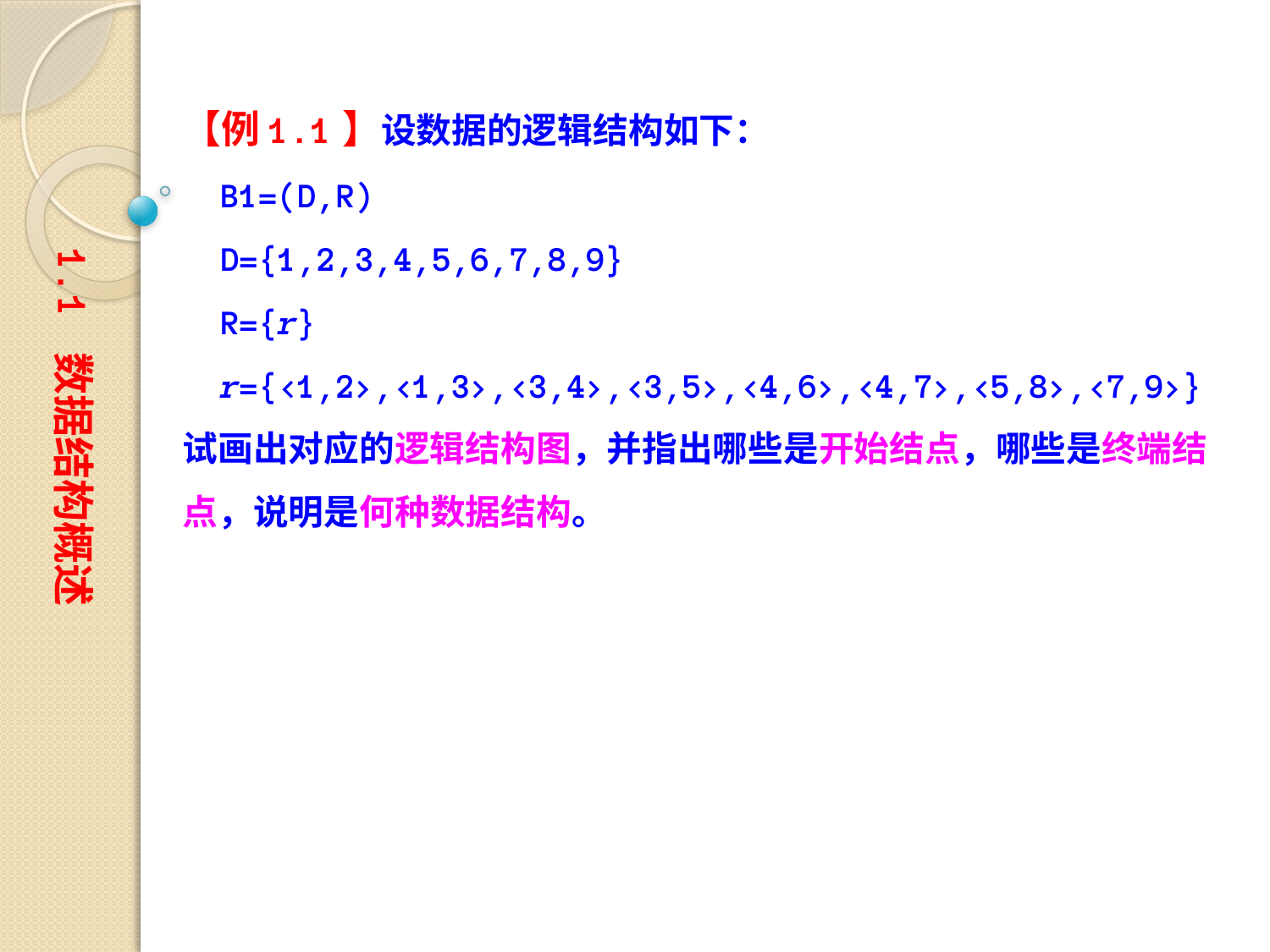

【例1.1】设数据的逻辑结构如下：
  B1=(D,R)
  D={1,2,3,4,5,6,7,8,9}
  R={r}
  r={<1,2>,<1,3>,<3,4>,<3,5>,<4,6>,<4,7>,<5,8>,<7,9>}
试画出对应的逻辑结构图，并指出哪些是开始结点，哪些是终端结点，说明是何种数据结构。
1.1 数据结构概述